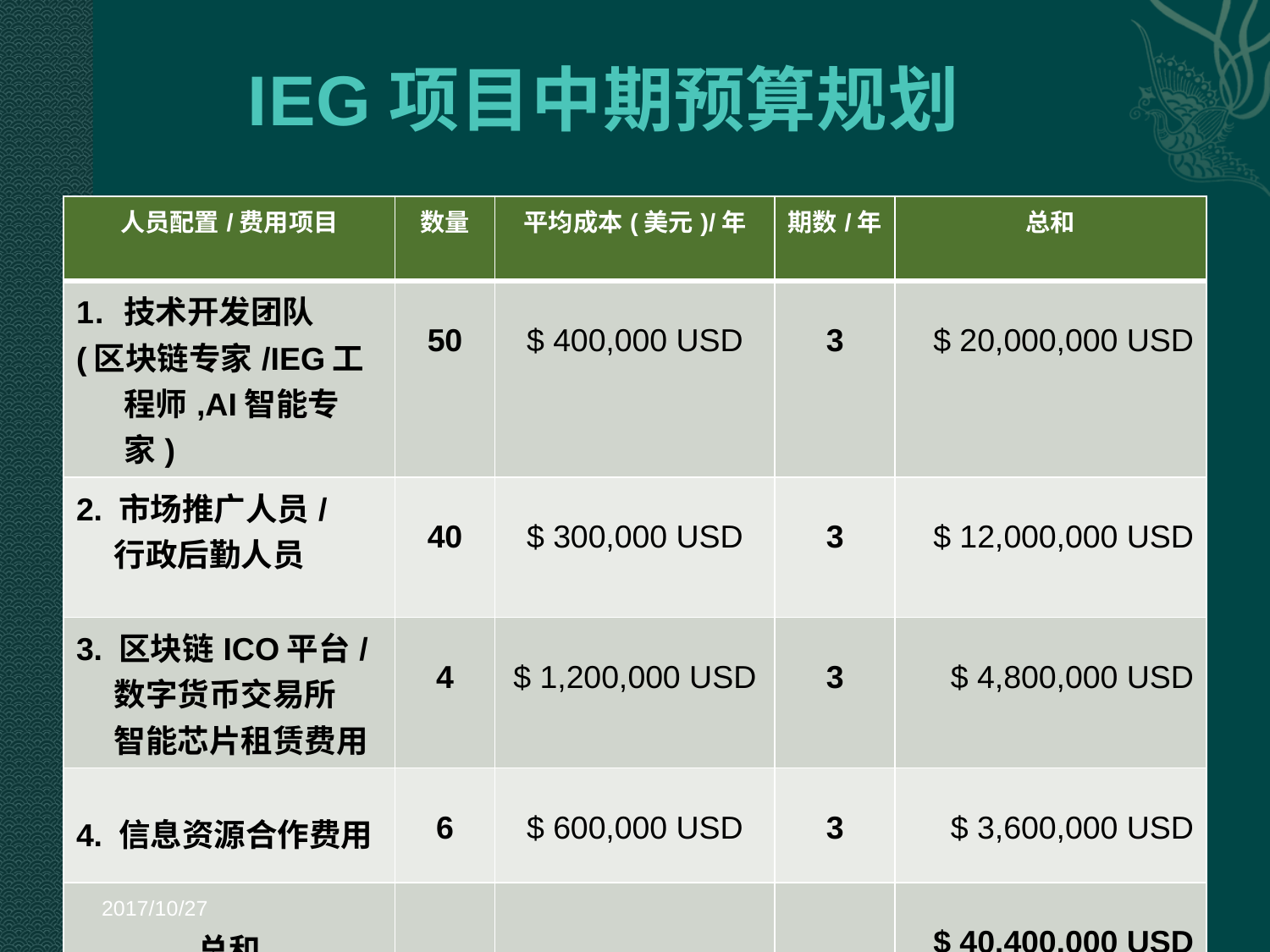

# IEG项目中期预算规划
| 人员配置/费用项目 | 数量 | 平均成本(美元)/年 | 期数/年 | 总和 |
| --- | --- | --- | --- | --- |
| 技术开发团队 (区块链专家/IEG工程师,AI智能专家) | 50 | $ 400,000 USD | 3 | $ 20,000,000 USD |
| 2. 市场推广人员/ 行政后勤人员 | 40 | $ 300,000 USD | 3 | $ 12,000,000 USD |
| 3. 区块链ICO平台/ 数字货币交易所 智能芯片租赁费用 | 4 | $ 1,200,000 USD | 3 | $ 4,800,000 USD |
| 4. 信息资源合作费用 | 6 | $ 600,000 USD | 3 | $ 3,600,000 USD |
| 总和 |  |  |  | $ 40,400,000 USD |
2017/10/27
37